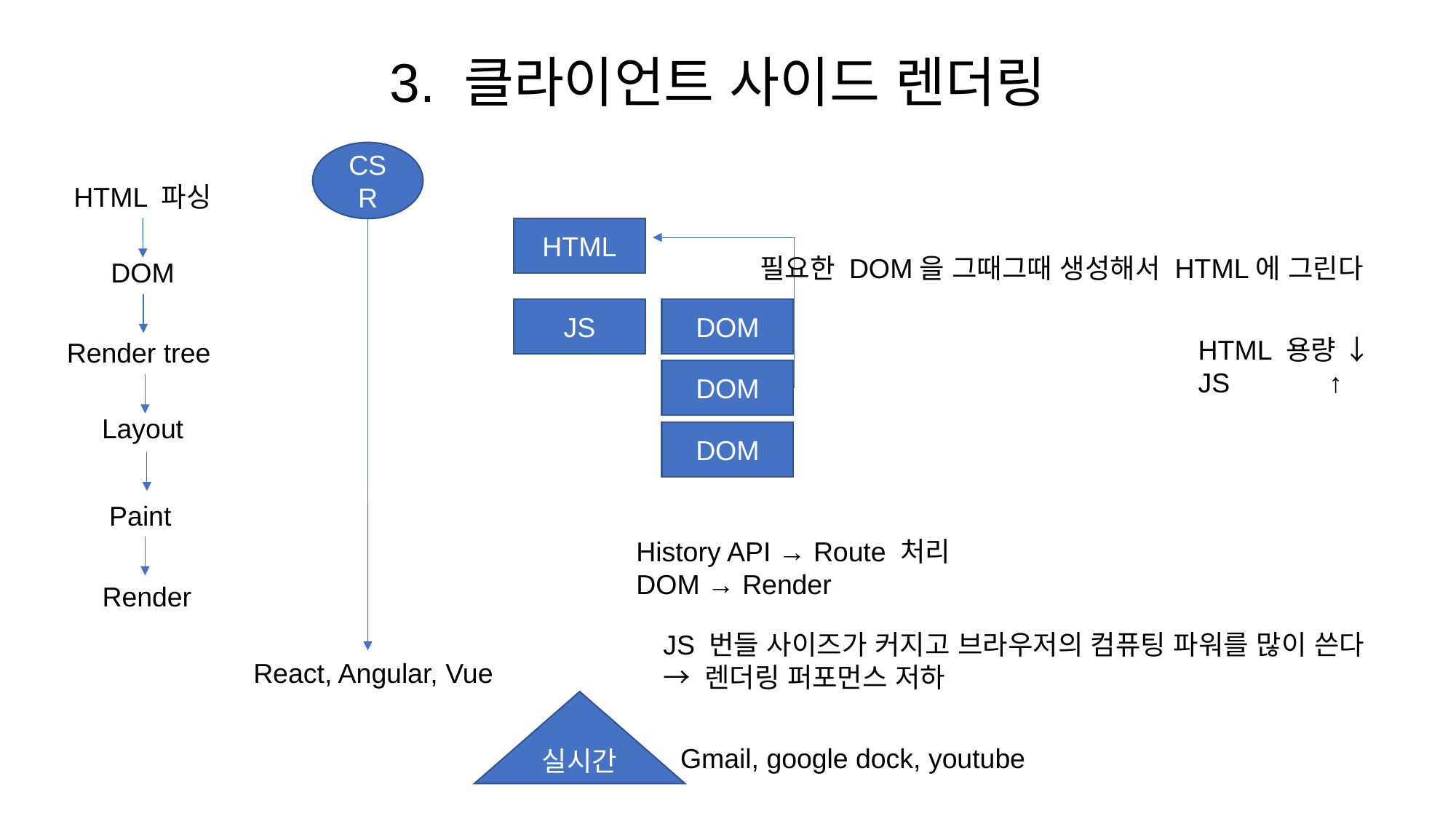

# 3. 클라이언트 사이드 렌더링
CSR
HTML 파싱
HTML
필요한 DOM을 그때그때 생성해서 HTML에 그린다
DOM
JS
DOM
HTML 용량 ↓
JS             ↑
Render tree
DOM
Layout
DOM
Paint
History API → Route 처리
DOM → Render
Render
JS 번들 사이즈가 커지고 브라우저의 컴퓨팅 파워를 많이 쓴다
→ 렌더링 퍼포먼스 저하
React, Angular, Vue
실시간
Gmail, google dock, youtube